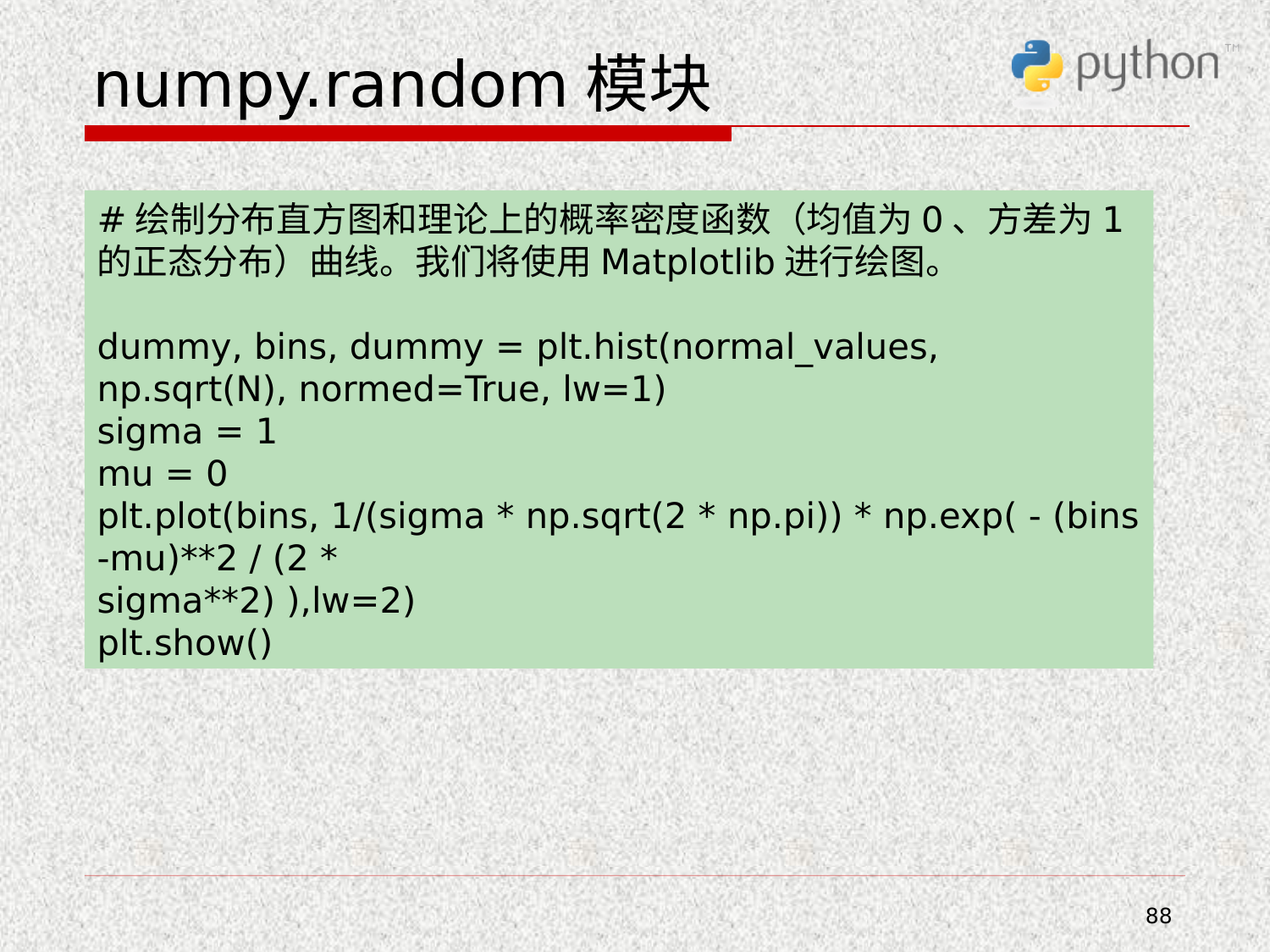

# numpy.random模块

#绘制分布直方图和理论上的概率密度函数（均值为0、方差为1的正态分布）曲线。我们将使用Matplotlib进行绘图。

dummy, bins, dummy = plt.hist(normal_values, np.sqrt(N), normed=True, lw=1)
sigma = 1
mu = 0
plt.plot(bins, 1/(sigma * np.sqrt(2 * np.pi)) * np.exp( - (bins -mu)**2 / (2 *
sigma**2) ),lw=2)
plt.show()
88